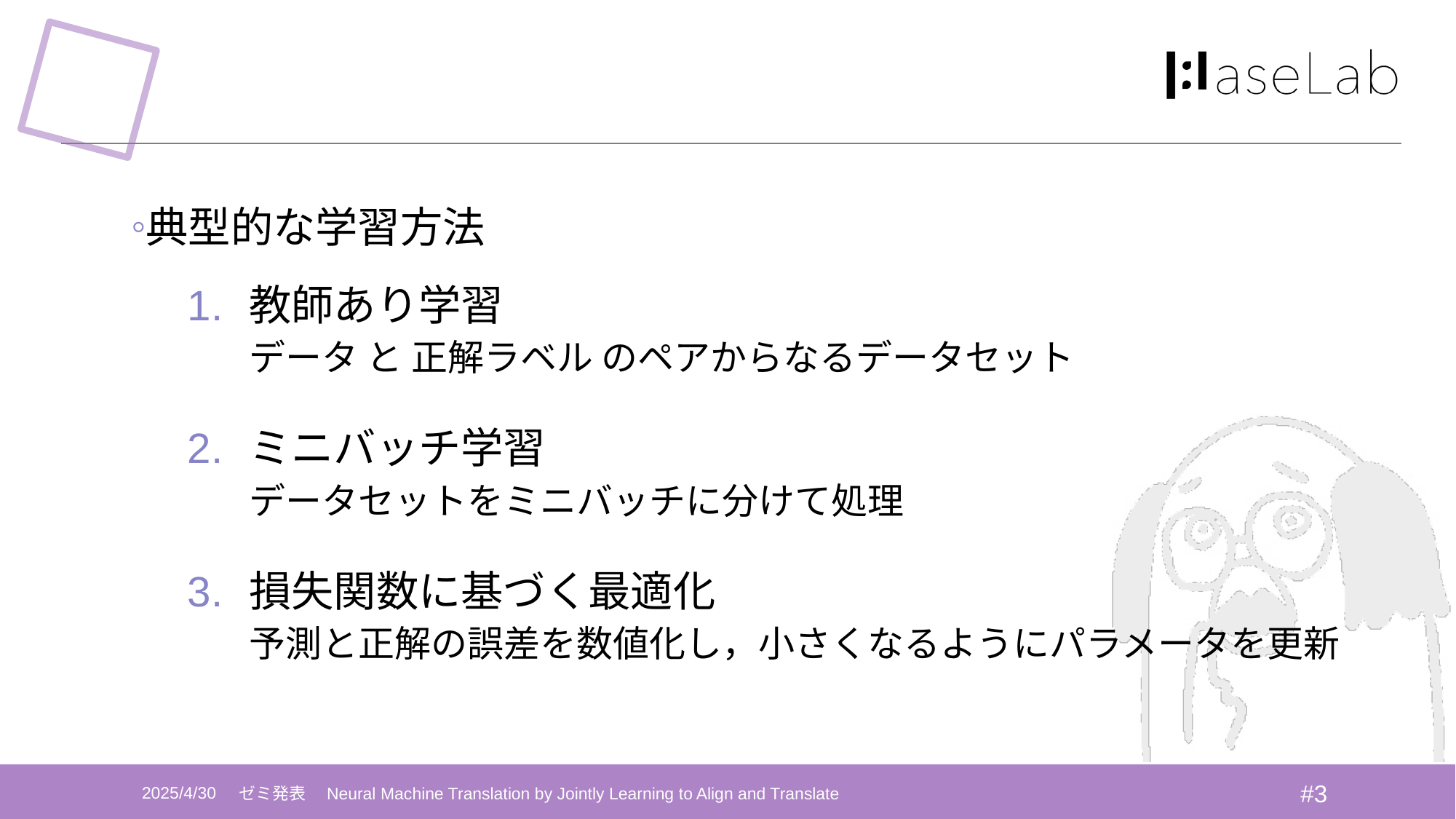

#
典型的な学習方法
教師あり学習
データ と 正解ラベル のペアからなるデータセット
ミニバッチ学習
データセットをミニバッチに分けて処理
損失関数に基づく最適化
予測と正解の誤差を数値化し，小さくなるようにパラメータを更新
2025/4/30
ゼミ発表　Neural Machine Translation by Jointly Learning to Align and Translate
#3